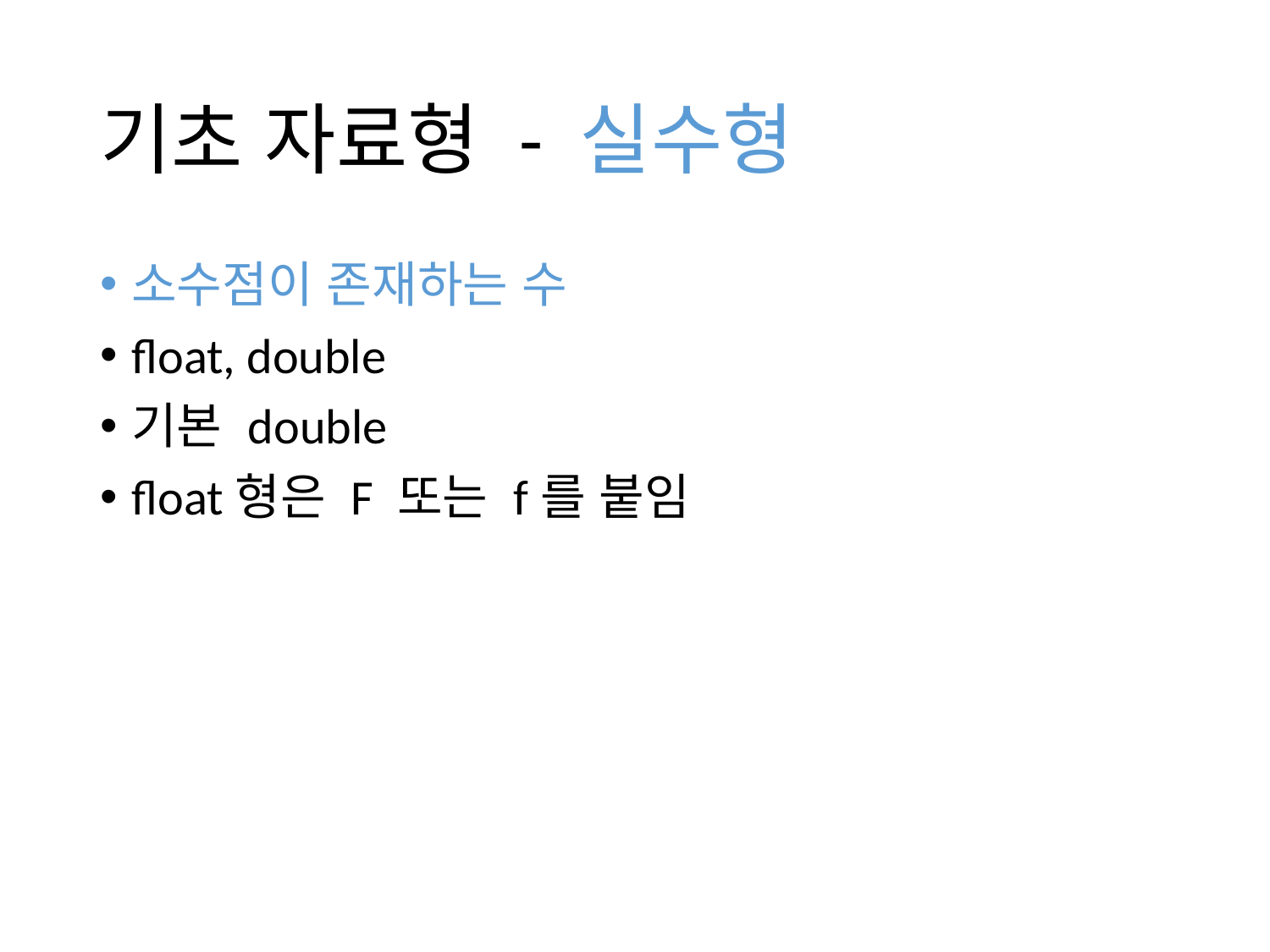

# 기초 자료형 - 실수형
소수점이 존재하는 수
float, double
기본 double
float형은 F 또는 f를 붙임